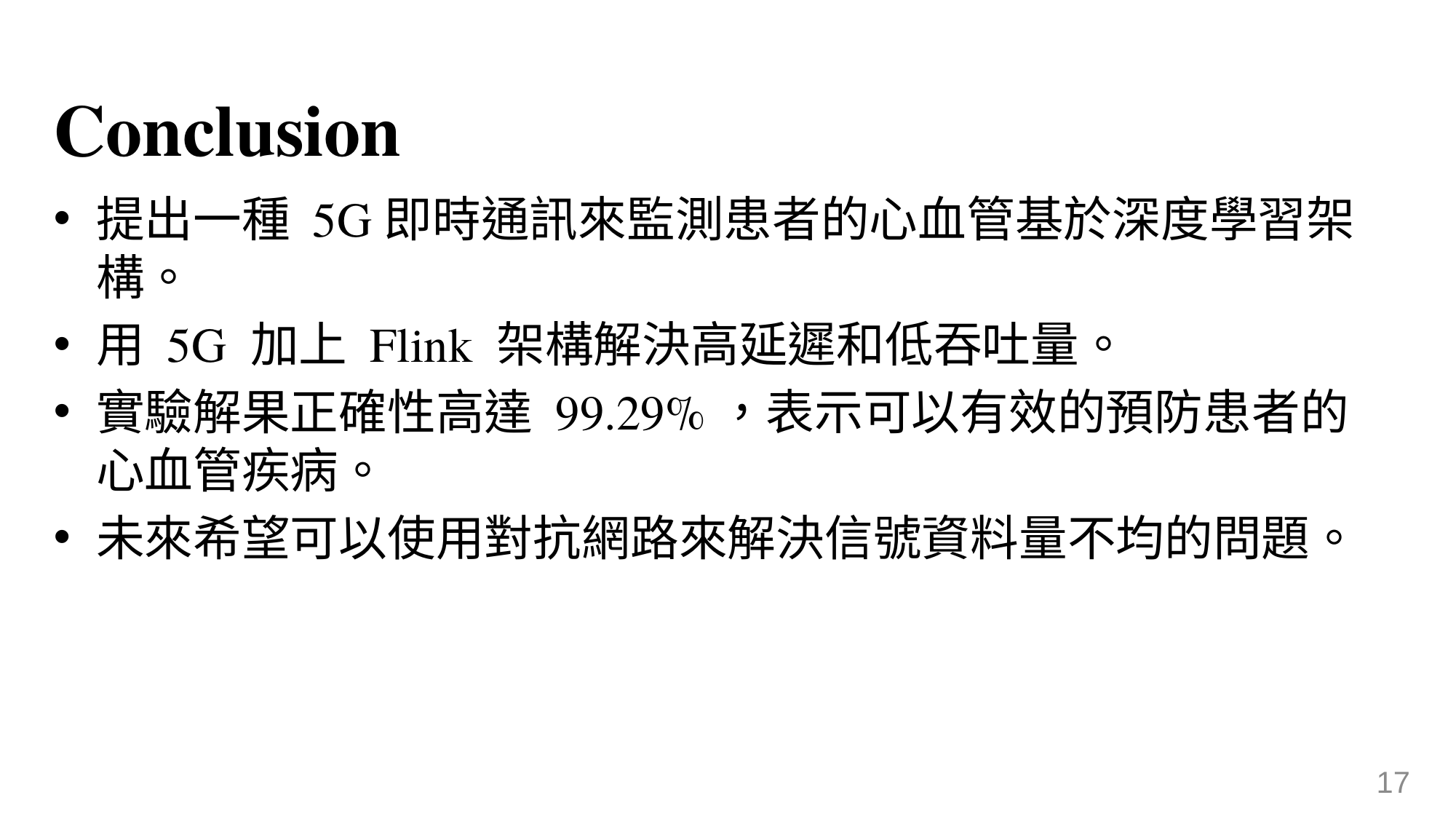

# Conclusion
提出一種 5G即時通訊來監測患者的心血管基於深度學習架構。
用 5G 加上 Flink 架構解決高延遲和低吞吐量。
實驗解果正確性高達 99.29%，表示可以有效的預防患者的心血管疾病。
未來希望可以使用對抗網路來解決信號資料量不均的問題。

17